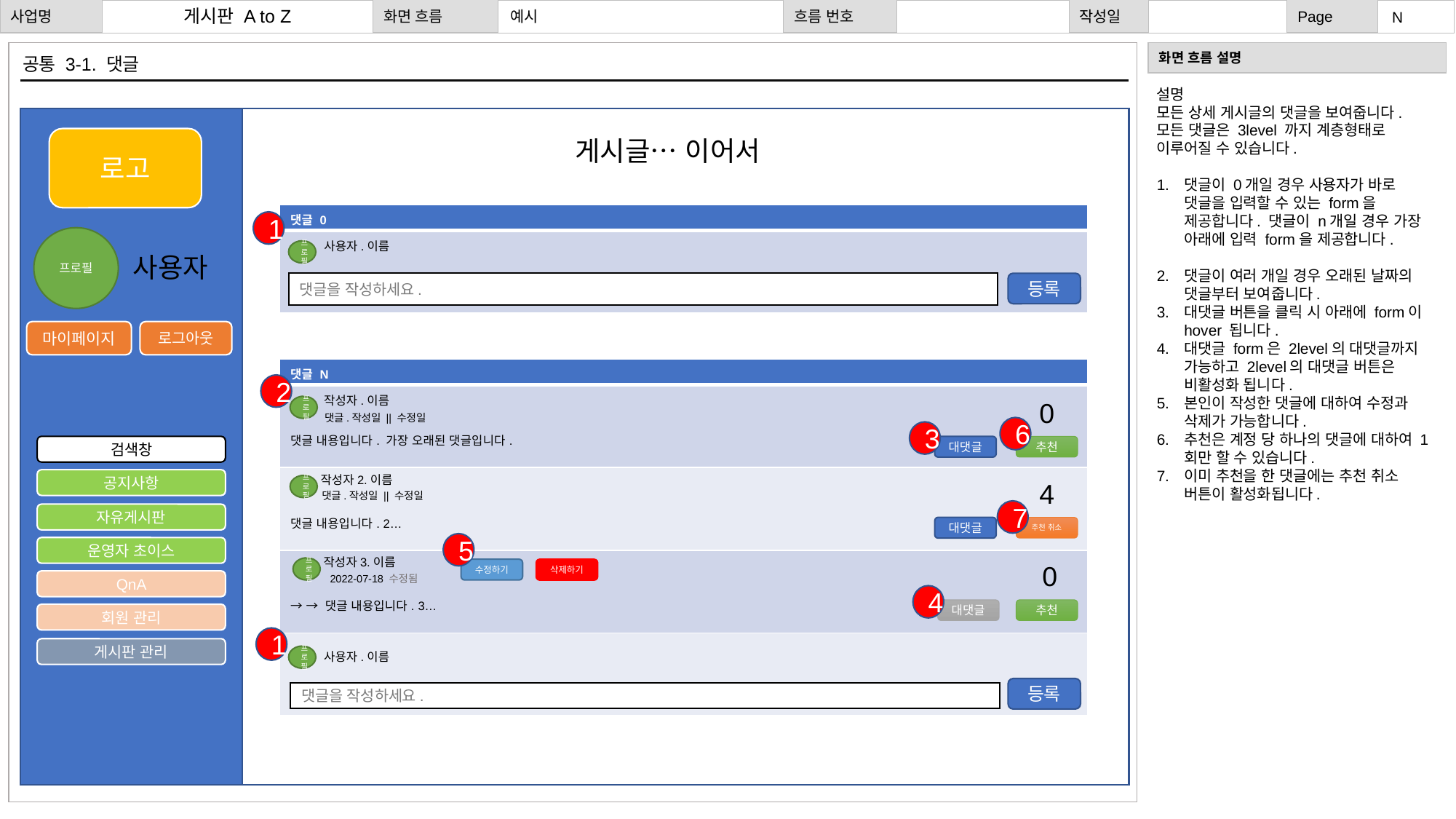

# 예시

게시판 A to Z
N

공통 3-1. 댓글
설명
모든 상세 게시글의 댓글을 보여줍니다.
모든 댓글은 3level 까지 계층형태로 이루어질 수 있습니다.

댓글이 0개일 경우 사용자가 바로 댓글을 입력할 수 있는 form을 제공합니다. 댓글이 n개일 경우 가장 아래에 입력 form을 제공합니다.

댓글이 여러 개일 경우 오래된 날짜의 댓글부터 보여줍니다.
대댓글 버튼을 클릭 시 아래에 form이 hover 됩니다.
대댓글 form은 2level의 대댓글까지 가능하고 2level의 대댓글 버튼은 비활성화 됩니다.
본인이 작성한 댓글에 대하여 수정과 삭제가 가능합니다.
추천은 계정 당 하나의 댓글에 대하여 1회만 할 수 있습니다.
이미 추천을 한 댓글에는 추천 취소 버튼이 활성화됩니다.

로고
게시글… 이어서
| 댓글 0 |
| --- |
|  |
1
프로필
사용자.이름
프로필
사용자
댓글을 작성하세요.
등록
마이페이지
로그아웃
| 댓글 N |
| --- |
| 댓글 내용입니다. 가장 오래된 댓글입니다. |
| 댓글 내용입니다. 2… |
| → → 댓글 내용입니다. 3… |
|  |
2
작성자.이름
프로필
0
댓글.작성일 || 수정일
6
3
검색창
대댓글
추천
작성자2.이름
프로필
공지사항
4
댓글.작성일 || 수정일
7
자유게시판
대댓글
추천 취소
5
운영자 초이스
작성자3.이름
프로필
0
수정하기
삭제하기
2022-07-18 수정됨
QnA
4
대댓글
추천
회원 관리
1
게시판 관리
사용자.이름
프로필
등록
댓글을 작성하세요.